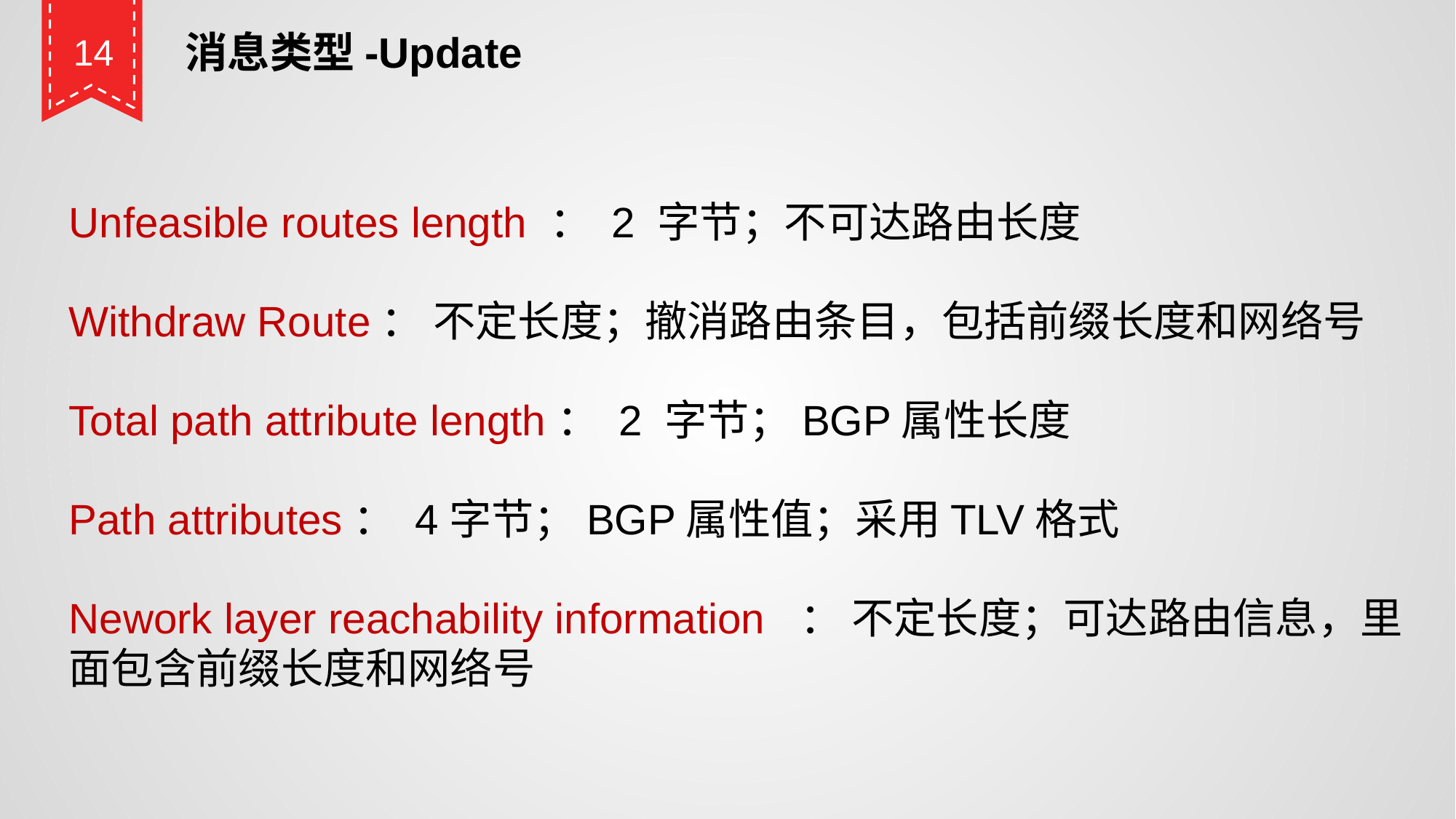

消息类型-Update
14
Unfeasible routes length ： 2 字节；不可达路由长度
Withdraw Route： 不定长度；撤消路由条目，包括前缀长度和网络号
Total path attribute length： 2 字节；BGP属性长度
Path attributes： 4字节；BGP属性值；采用TLV格式
Nework layer reachability information  ： 不定长度；可达路由信息，里面包含前缀长度和网络号